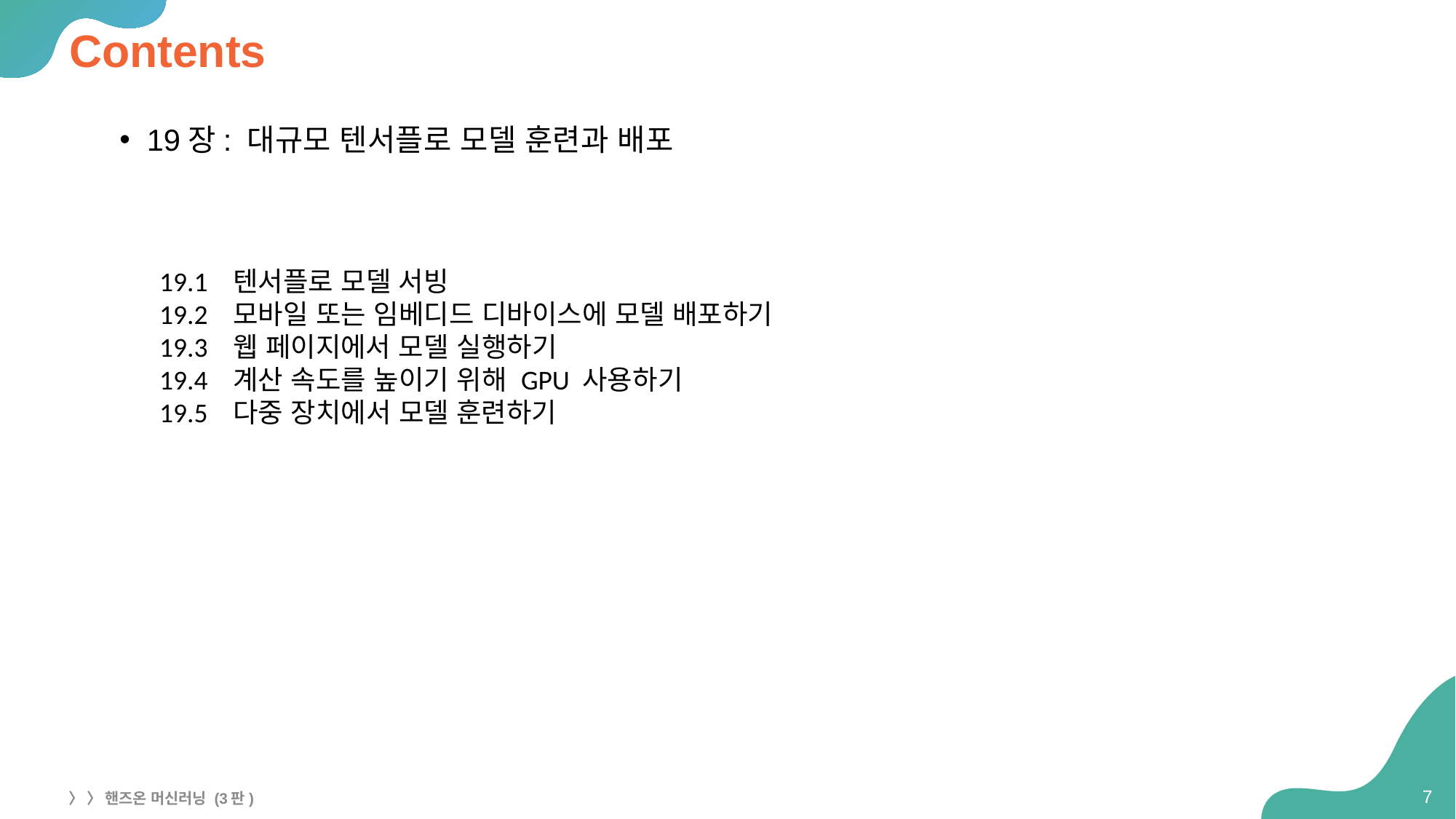

# Contents
19장: 대규모 텐서플로 모델 훈련과 배포

19.1   텐서플로 모델 서빙
19.2   모바일 또는 임베디드 디바이스에 모델 배포하기
19.3   웹 페이지에서 모델 실행하기
19.4   계산 속도를 높이기 위해 GPU 사용하기
19.5   다중 장치에서 모델 훈련하기

7
〉 〉 핸즈온 머신러닝 (3판)